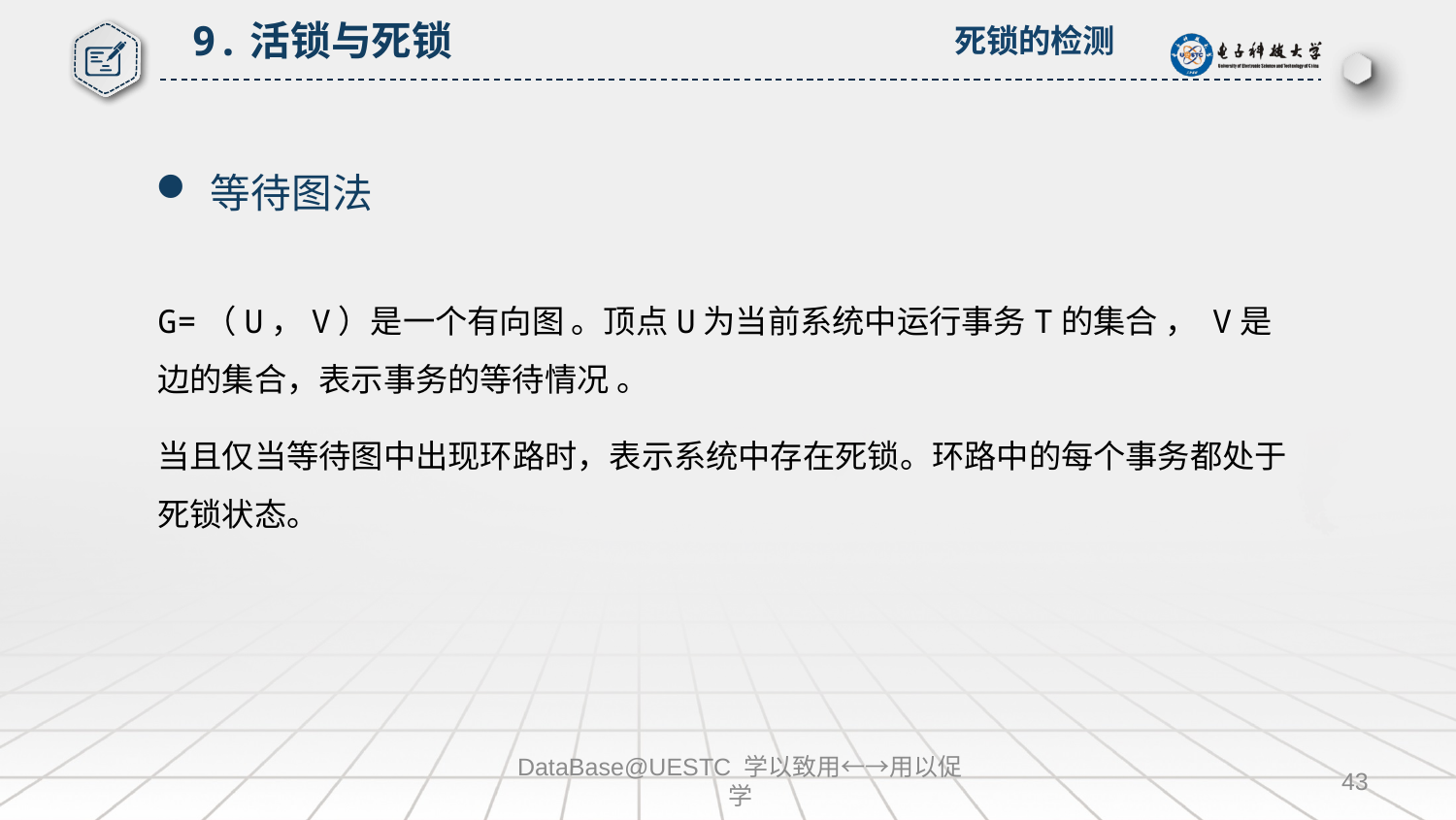

9.活锁与死锁
死锁的检测
等待图法
G=（U，V）是一个有向图 。顶点U为当前系统中运行事务T的集合 ， V是边的集合，表示事务的等待情况 。
当且仅当等待图中出现环路时，表示系统中存在死锁。环路中的每个事务都处于死锁状态。
DataBase@UESTC 学以致用←→用以促学
43